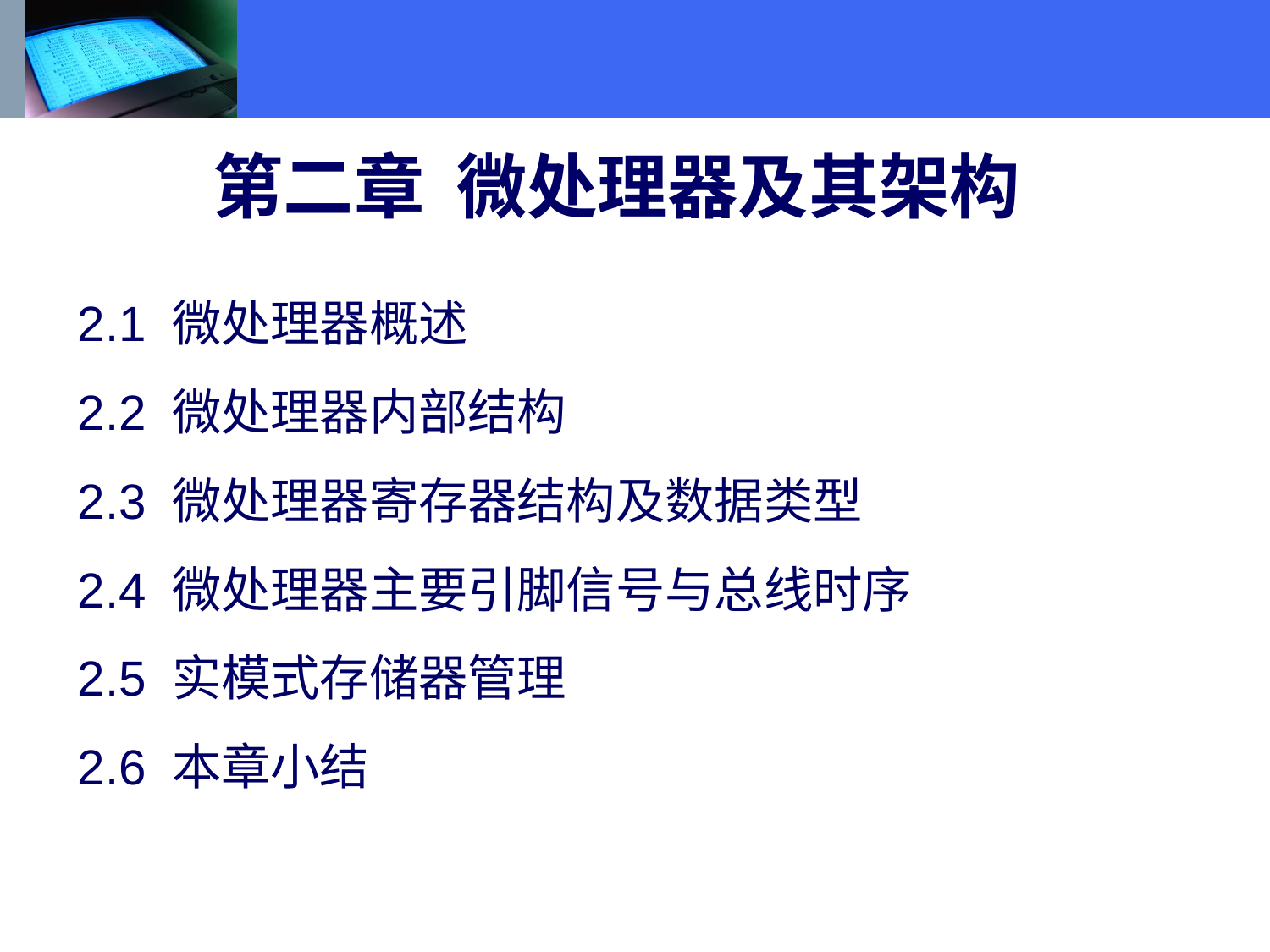

第二章  微处理器及其架构
2.1 微处理器概述
2.2 微处理器内部结构
2.3 微处理器寄存器结构及数据类型
2.4 微处理器主要引脚信号与总线时序
2.5 实模式存储器管理
2.6 本章小结